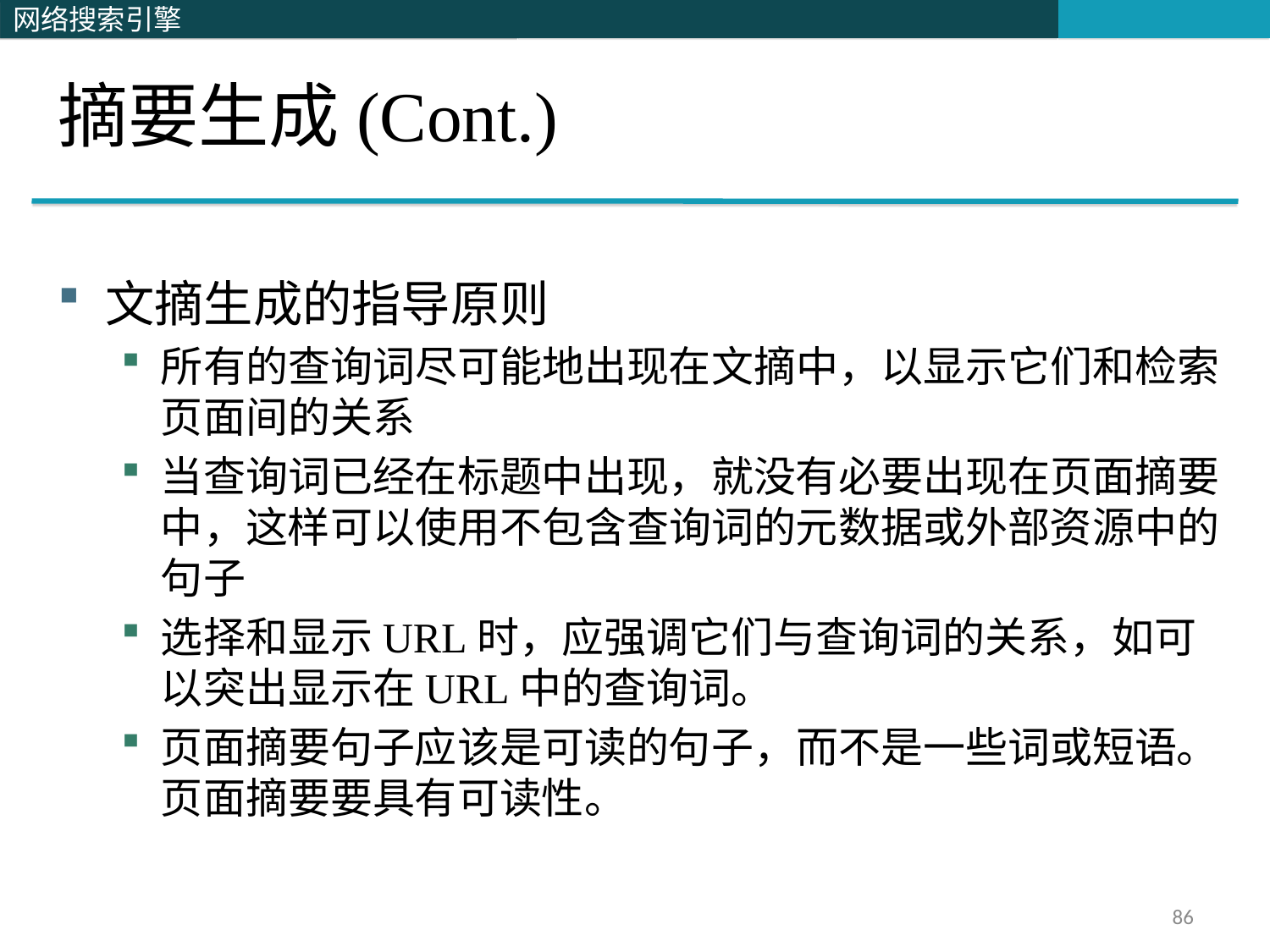

# 摘要生成(Cont.)
文摘生成的指导原则
所有的查询词尽可能地出现在文摘中，以显示它们和检索页面间的关系
当查询词已经在标题中出现，就没有必要出现在页面摘要中，这样可以使用不包含查询词的元数据或外部资源中的句子
选择和显示URL时，应强调它们与查询词的关系，如可以突出显示在URL中的查询词。
页面摘要句子应该是可读的句子，而不是一些词或短语。页面摘要要具有可读性。

86